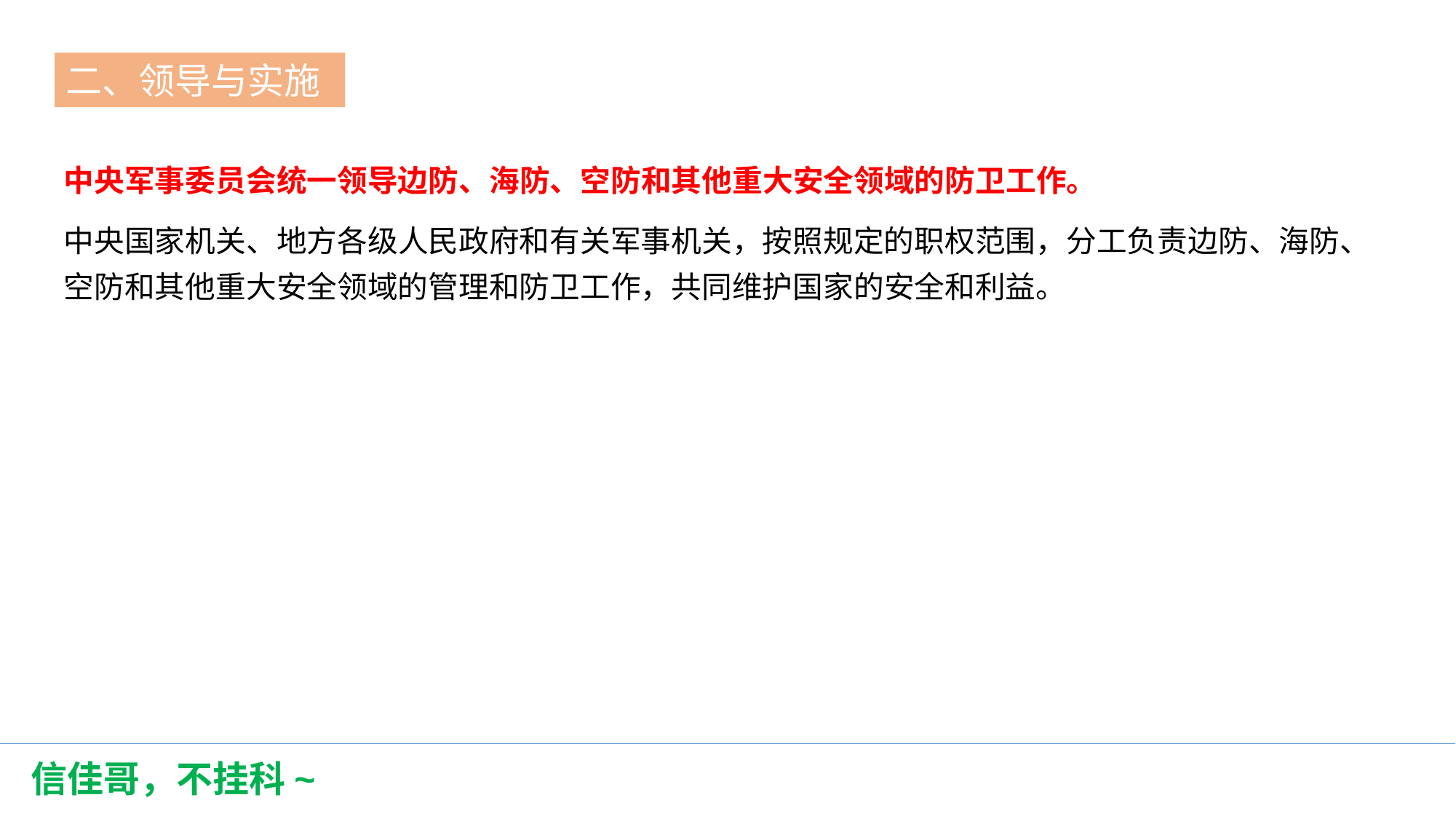

二、领导与实施
第一节
中央军事委员会统一领导边防、海防、空防和其他重大安全领域的防卫工作。
中央国家机关、地方各级人民政府和有关军事机关，按照规定的职权范围，分工负责边防、海防、空防和其他重大安全领域的管理和防卫工作，共同维护国家的安全和利益。